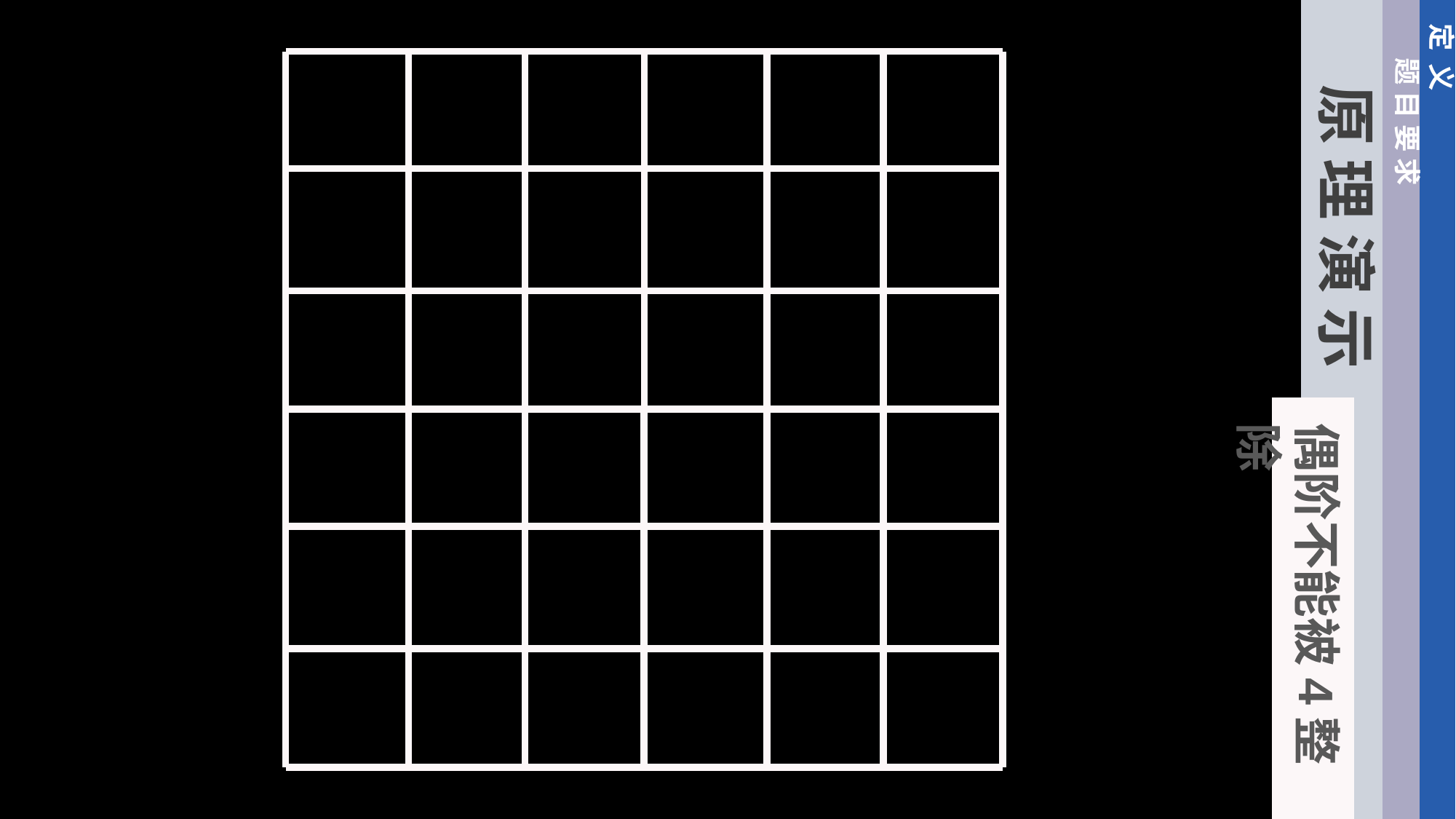

定  义
题 目 要 求
原 理 演 示

偶阶不能被4整除